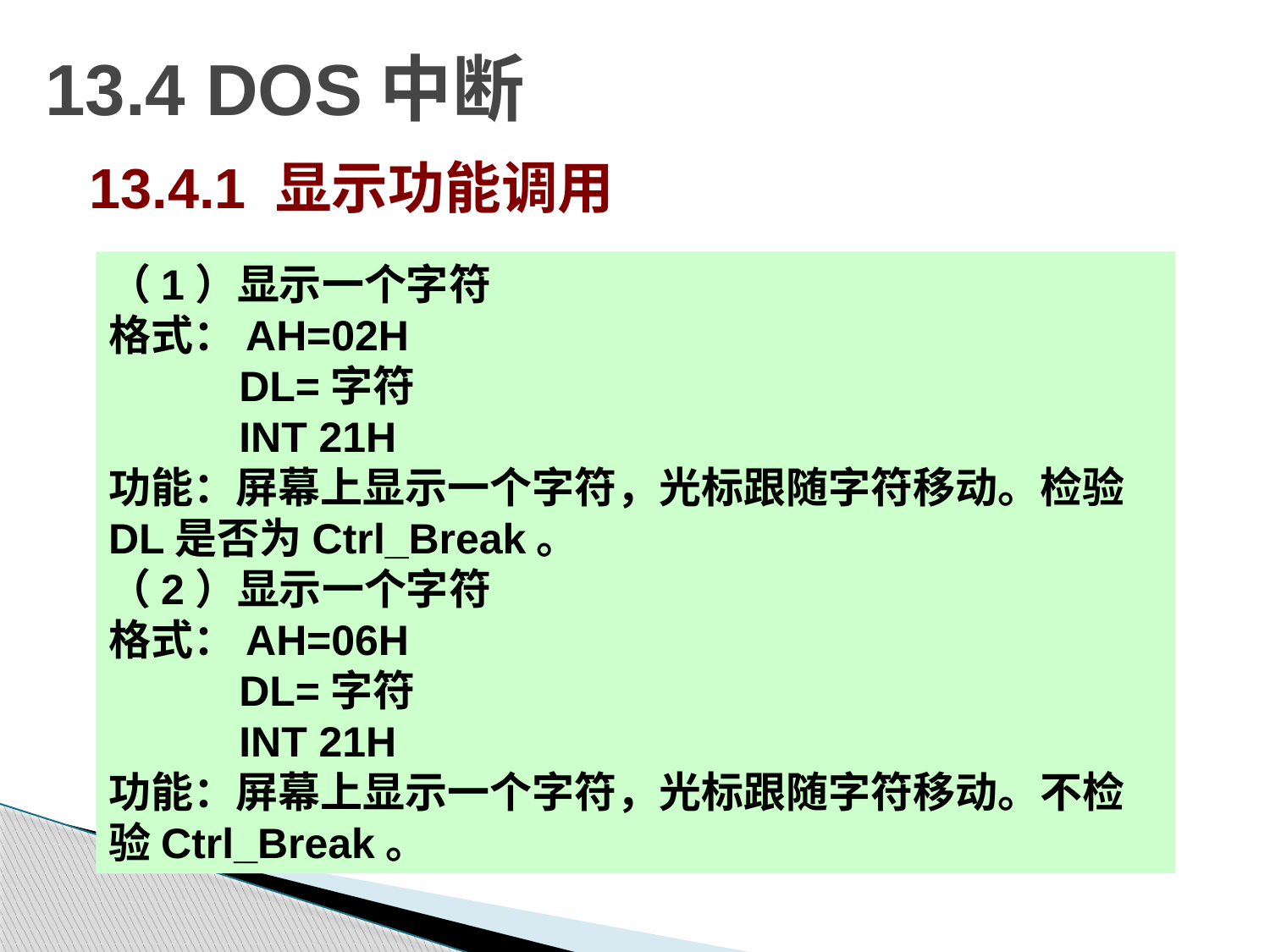

# 13.4 DOS中断
13.4.1 显示功能调用
（1）显示一个字符
格式：AH=02H
           DL=字符
           INT 21H
功能：屏幕上显示一个字符，光标跟随字符移动。检验DL是否为Ctrl_Break。
（2）显示一个字符
格式：AH=06H
           DL=字符
           INT 21H
功能：屏幕上显示一个字符，光标跟随字符移动。不检验Ctrl_Break。